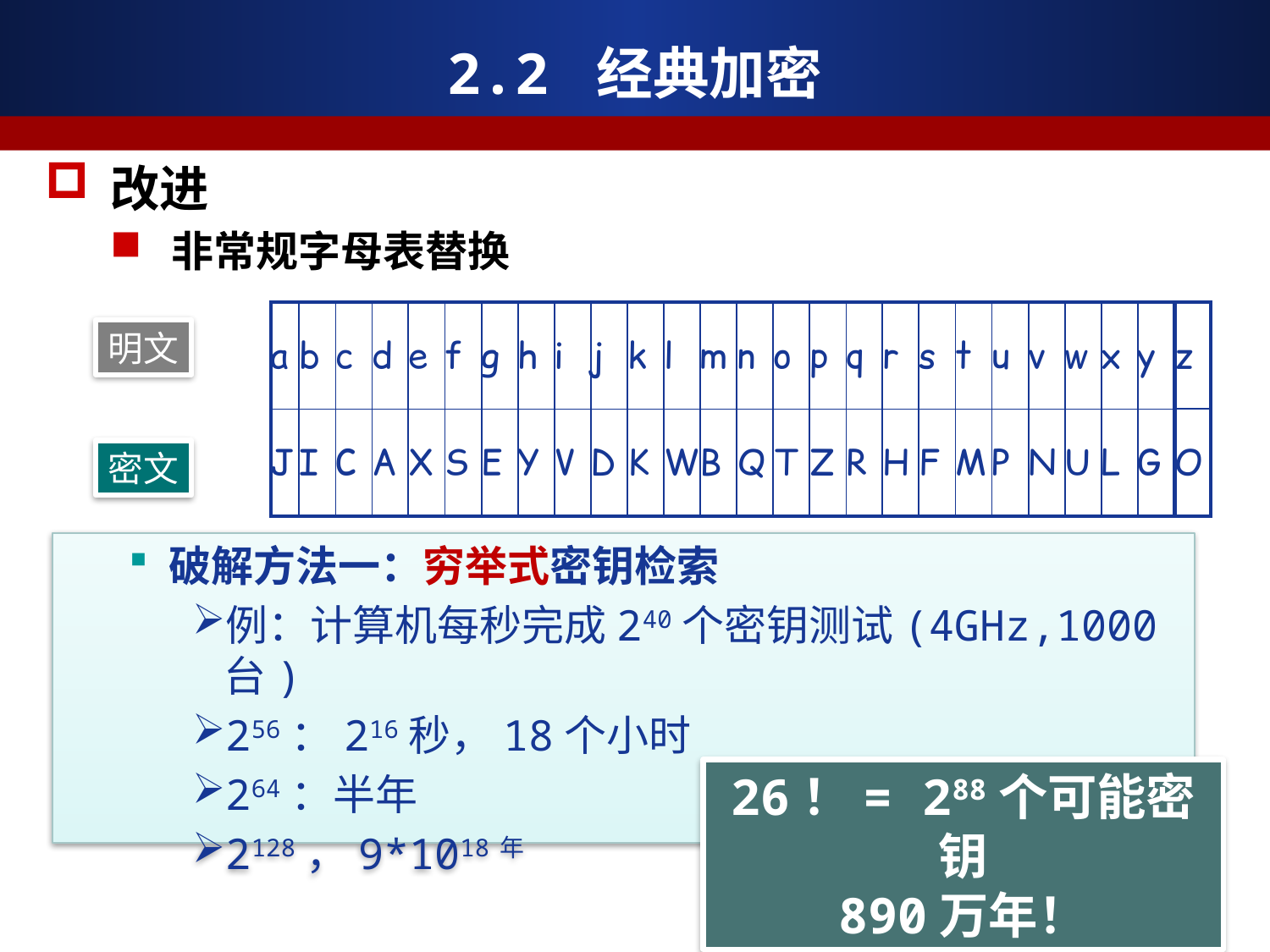

2.2 经典加密
改进
非常规字母表替换
| z |
| --- |
| O |
| a | b | c | d | e | f | g | h | i | j | k | l | m | n | o | p | q | r | s | t | u | v | w | x | y |
| --- | --- | --- | --- | --- | --- | --- | --- | --- | --- | --- | --- | --- | --- | --- | --- | --- | --- | --- | --- | --- | --- | --- | --- | --- |
| J | I | C | A | X | S | E | Y | V | D | K | W | B | Q | T | Z | R | H | F | M | P | N | U | L | G |
明文
密文
破解方法一：穷举式密钥检索
例：计算机每秒完成240个密钥测试(4GHz,1000台)
256：216秒，18个小时
264：半年
2128，9*1018年
26！= 288个可能密钥
890万年！
14